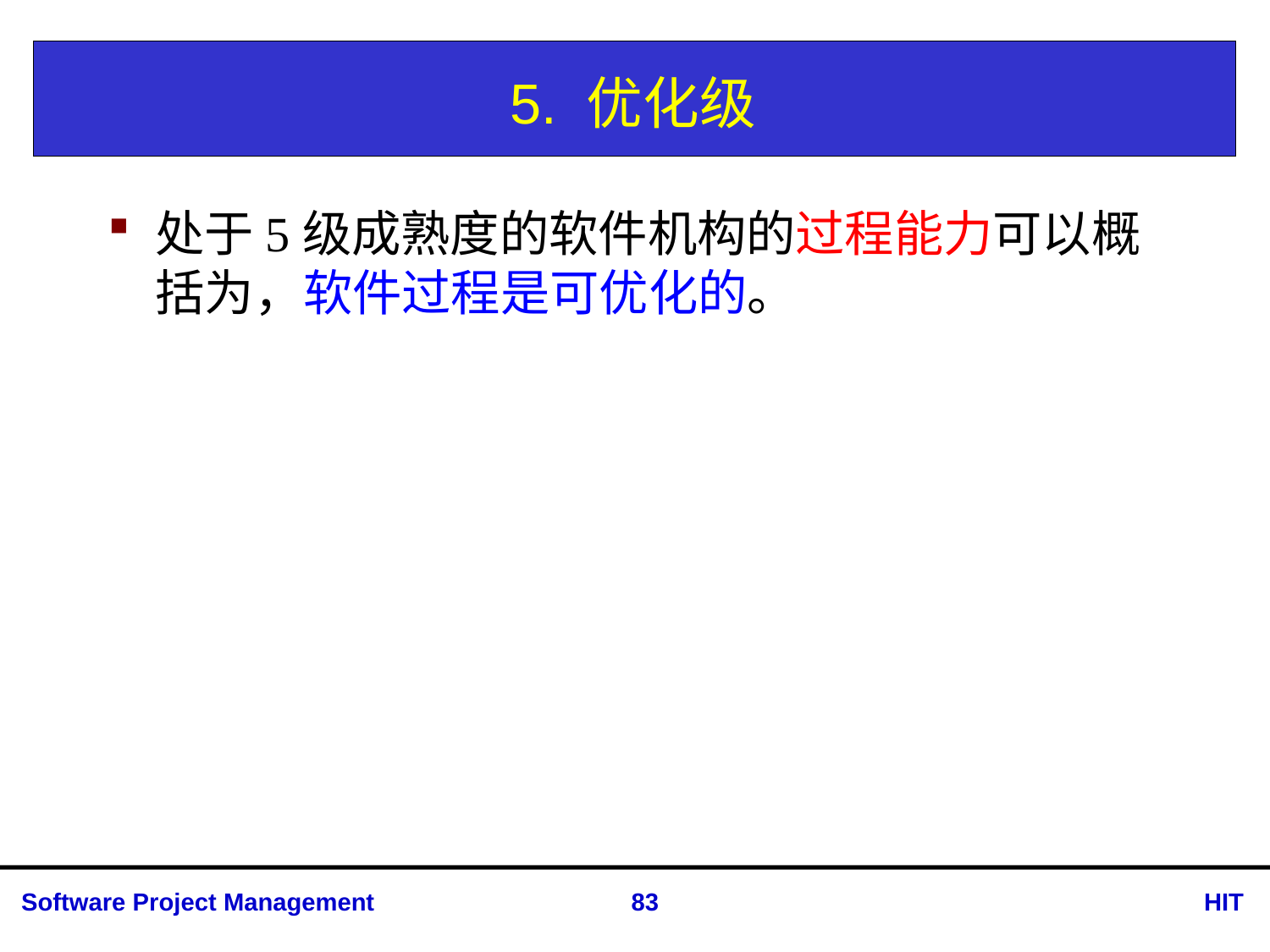

# 5. 优化级
处于5级成熟度的软件机构的过程能力可以概括为，软件过程是可优化的。